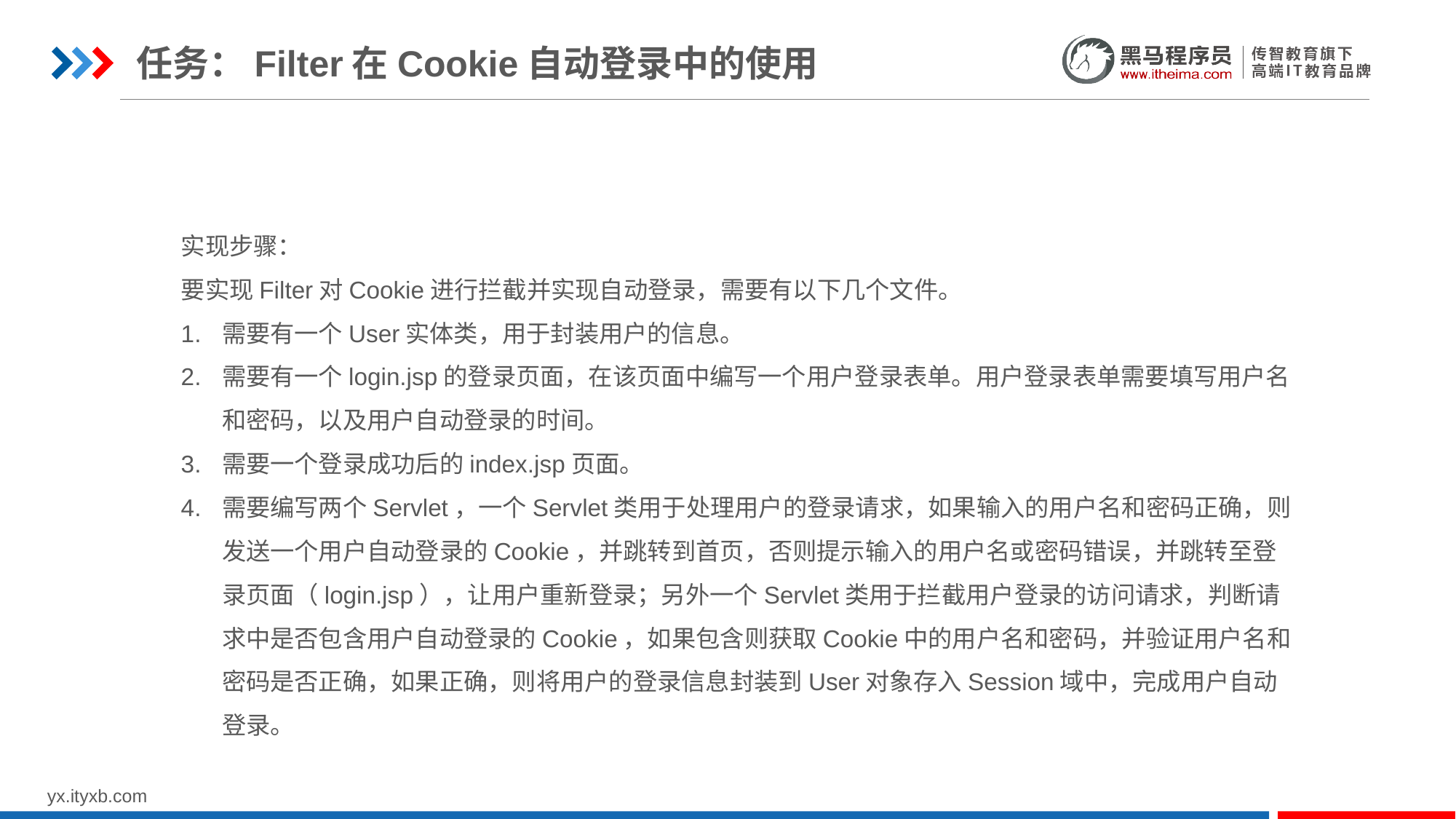

任务：Filter在Cookie自动登录中的使用
实现步骤：
要实现Filter对Cookie进行拦截并实现自动登录，需要有以下几个文件。
需要有一个User实体类，用于封装用户的信息。
需要有一个login.jsp的登录页面，在该页面中编写一个用户登录表单。用户登录表单需要填写用户名和密码，以及用户自动登录的时间。
需要一个登录成功后的index.jsp页面。
需要编写两个Servlet，一个Servlet类用于处理用户的登录请求，如果输入的用户名和密码正确，则发送一个用户自动登录的Cookie，并跳转到首页，否则提示输入的用户名或密码错误，并跳转至登录页面（login.jsp），让用户重新登录；另外一个Servlet类用于拦截用户登录的访问请求，判断请求中是否包含用户自动登录的Cookie，如果包含则获取Cookie中的用户名和密码，并验证用户名和密码是否正确，如果正确，则将用户的登录信息封装到User对象存入Session域中，完成用户自动登录。